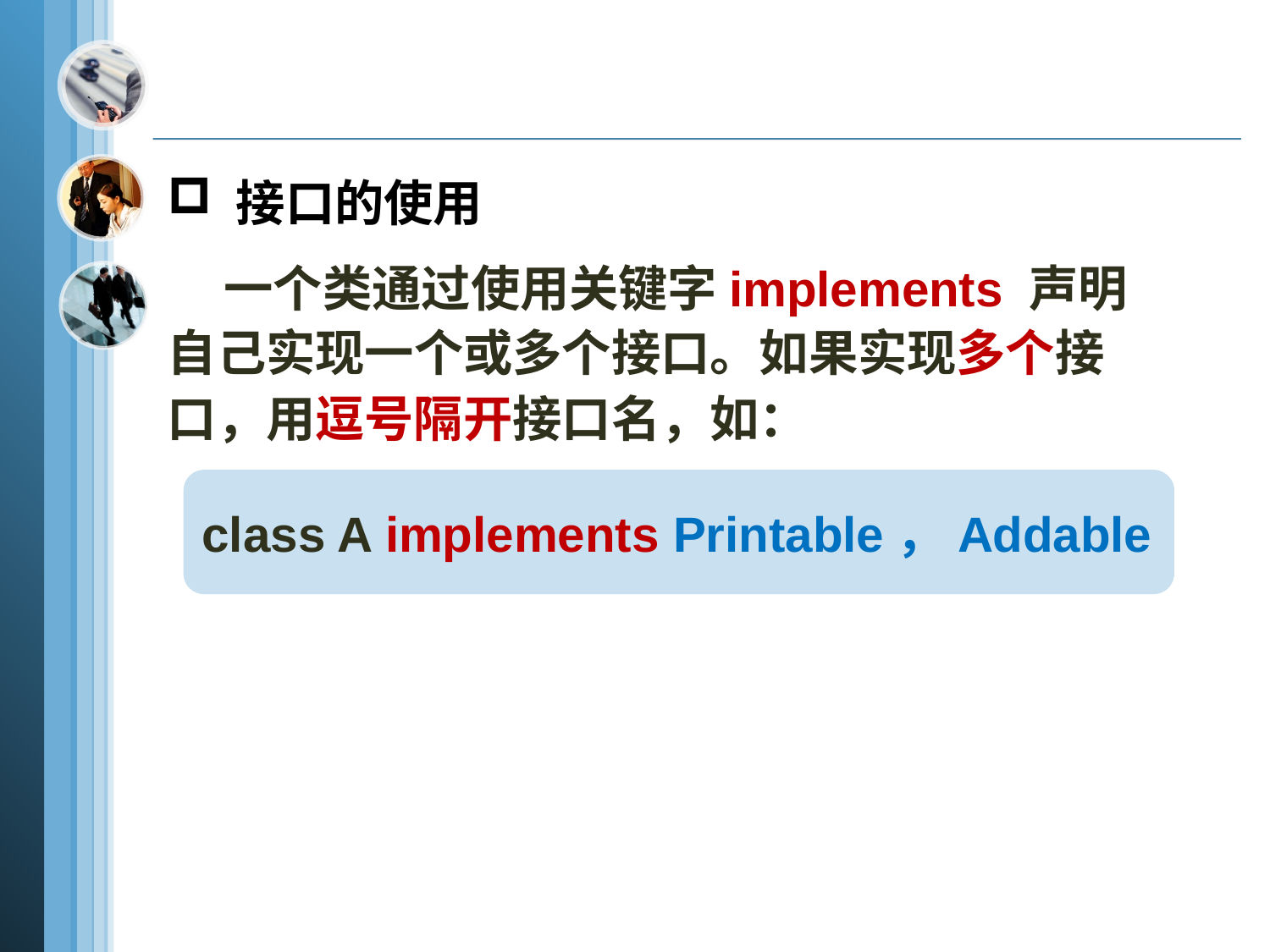

接口的使用
    一个类通过使用关键字implements 声明自己实现一个或多个接口。如果实现多个接口，用逗号隔开接口名，如：
class A implements Printable，Addable